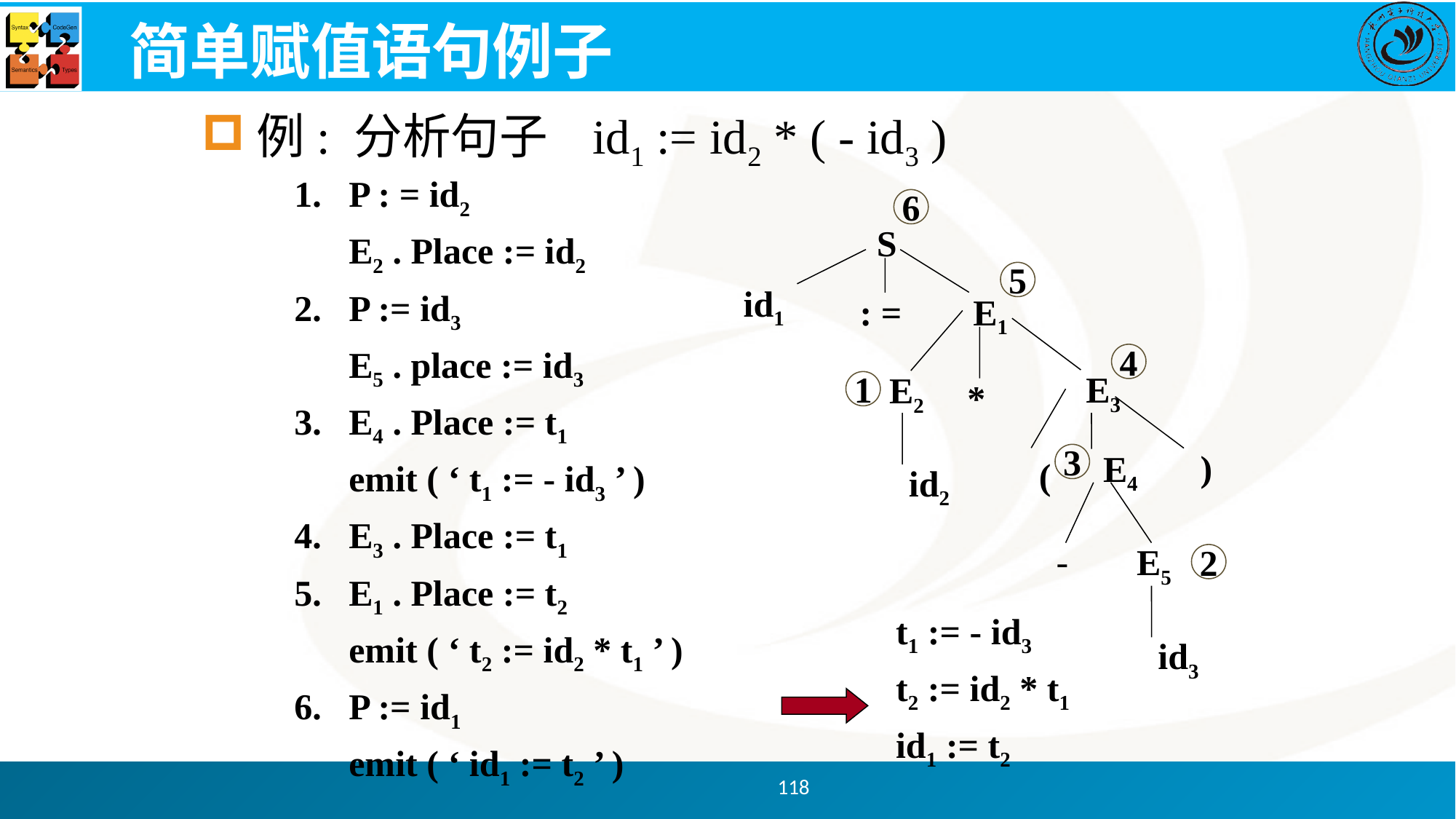

# 简单赋值语句例子
例: 分析句子   id1 := id2 * ( - id3 )
1.   P : = id2
      E2 . Place := id2
2.   P := id3
      E5 . place := id3
3.   E4 . Place := t1
      emit ( ‘ t1 := - id3 ’ )
4.   E3 . Place := t1
5.   E1 . Place := t2
      emit ( ‘ t2 := id2 * t1 ’ )
6.   P := id1
      emit ( ‘ id1 := t2 ’ )
6
S

5
id1
: =
E1

4
E3
E2
*
1

)
E4
3
(
id2

-
E5
2

t1 := - id3
t2 := id2 * t1
id1 := t2
id3

118